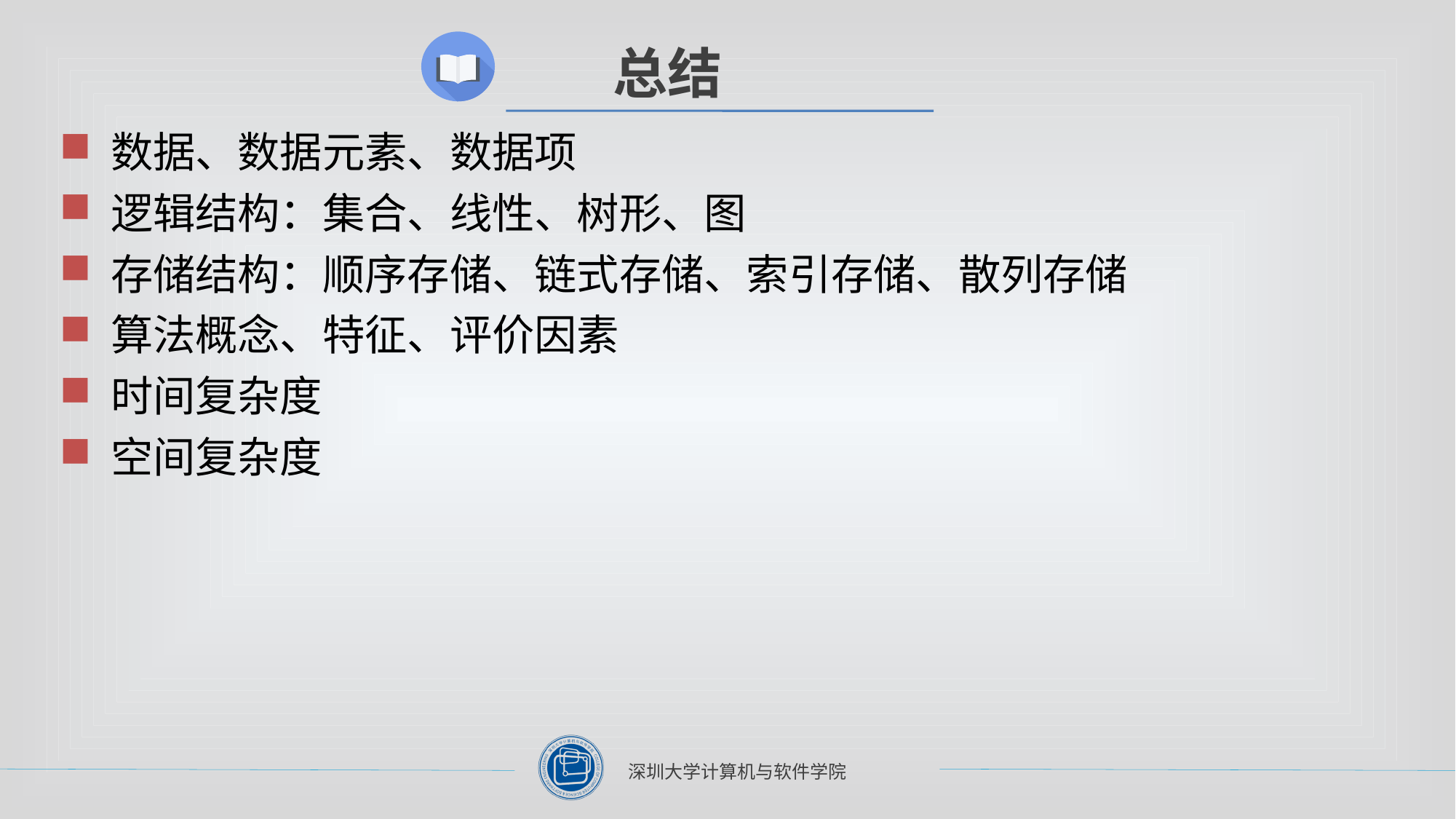

数据、数据元素、数据项
逻辑结构：集合、线性、树形、图
存储结构：顺序存储、链式存储、索引存储、散列存储
算法概念、特征、评价因素
时间复杂度
空间复杂度
32